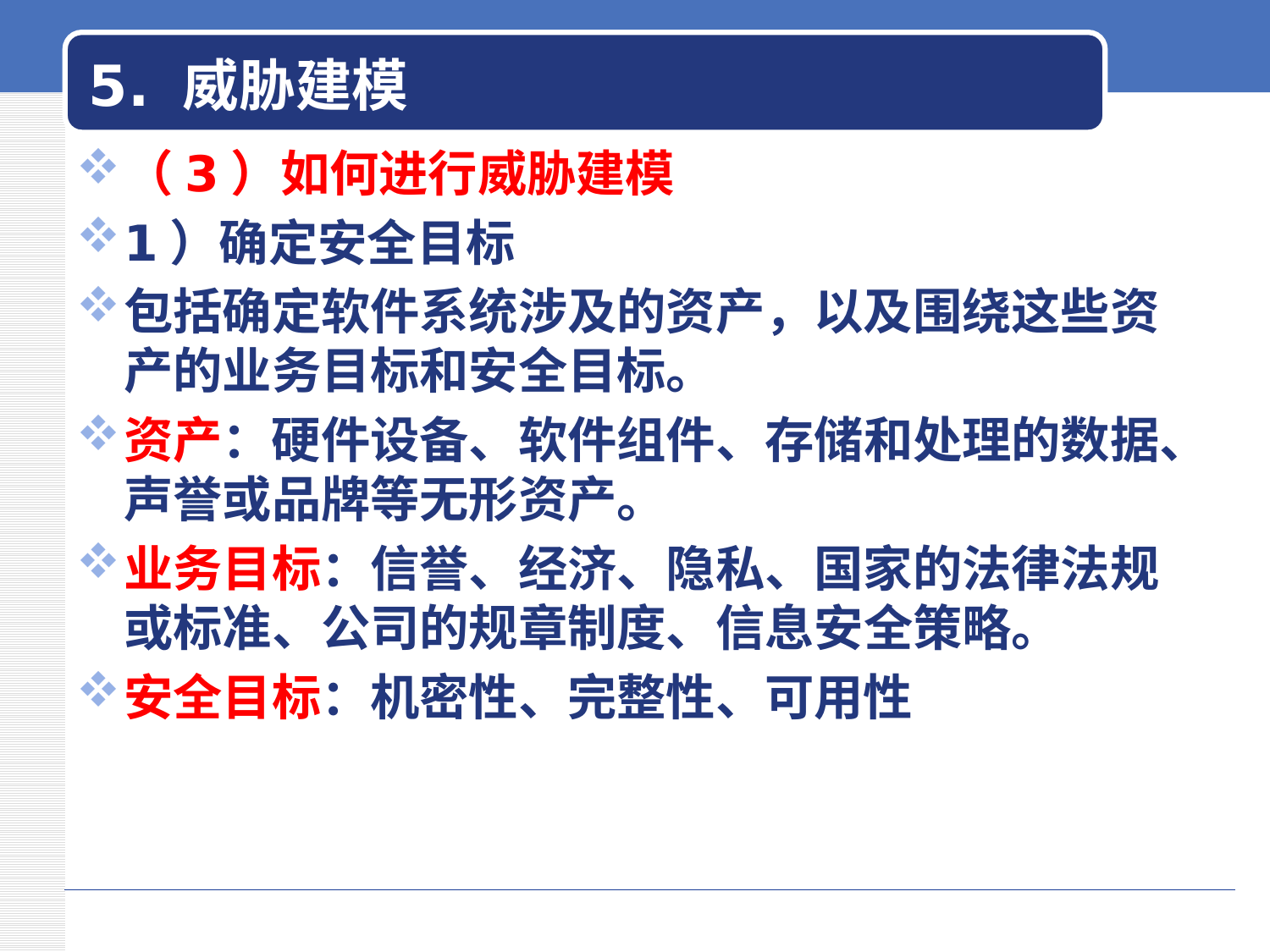

# 5. 威胁建模
（3）如何进行威胁建模
1）确定安全目标
包括确定软件系统涉及的资产，以及围绕这些资产的业务目标和安全目标。
资产：硬件设备、软件组件、存储和处理的数据、声誉或品牌等无形资产。
业务目标：信誉、经济、隐私、国家的法律法规或标准、公司的规章制度、信息安全策略。
安全目标：机密性、完整性、可用性